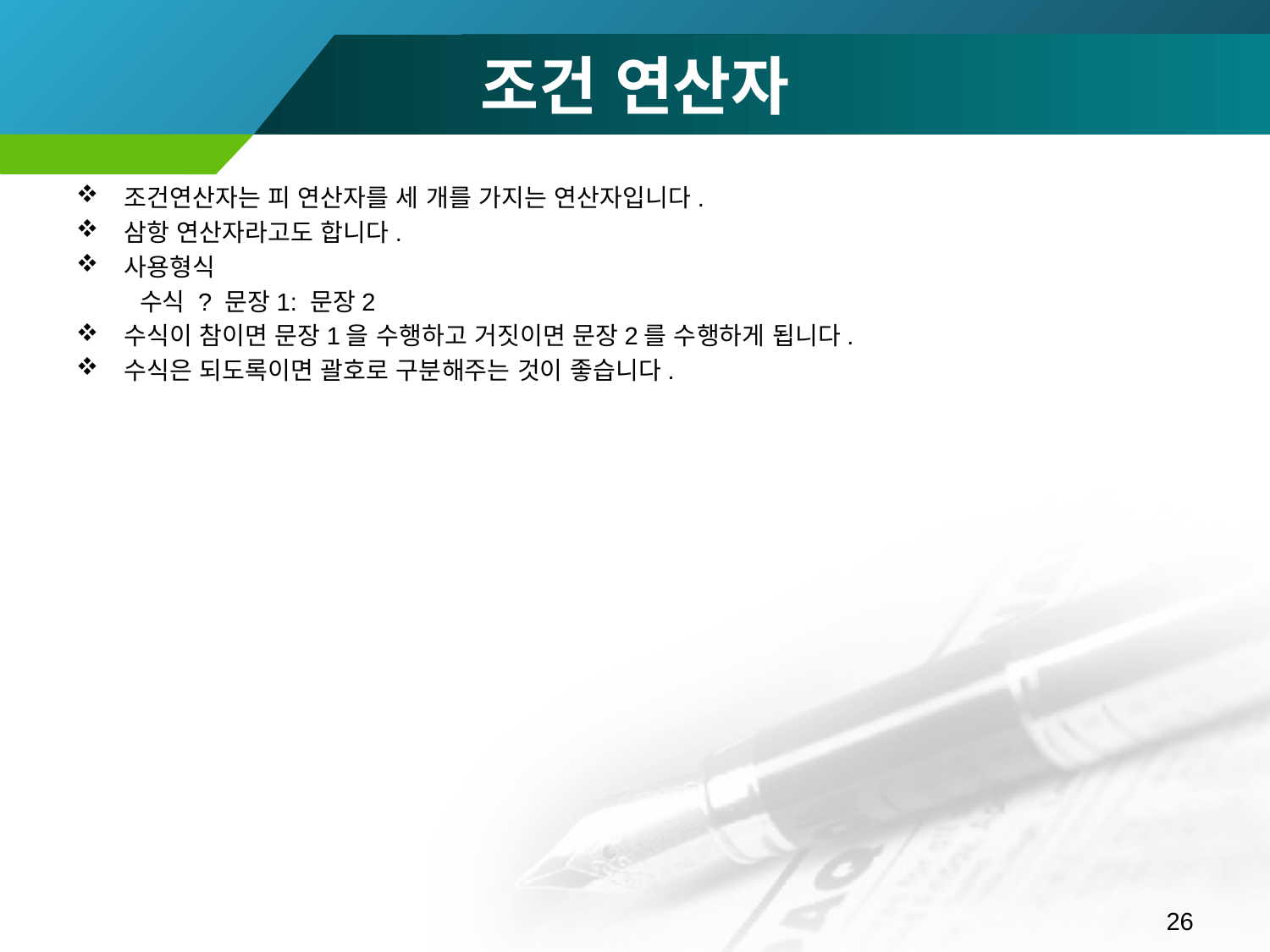

# 조건 연산자
조건연산자는 피 연산자를 세 개를 가지는 연산자입니다.
삼항 연산자라고도 합니다.
사용형식
수식 ? 문장1: 문장2
수식이 참이면 문장1을 수행하고 거짓이면 문장2를 수행하게 됩니다.
수식은 되도록이면 괄호로 구분해주는 것이 좋습니다.
26